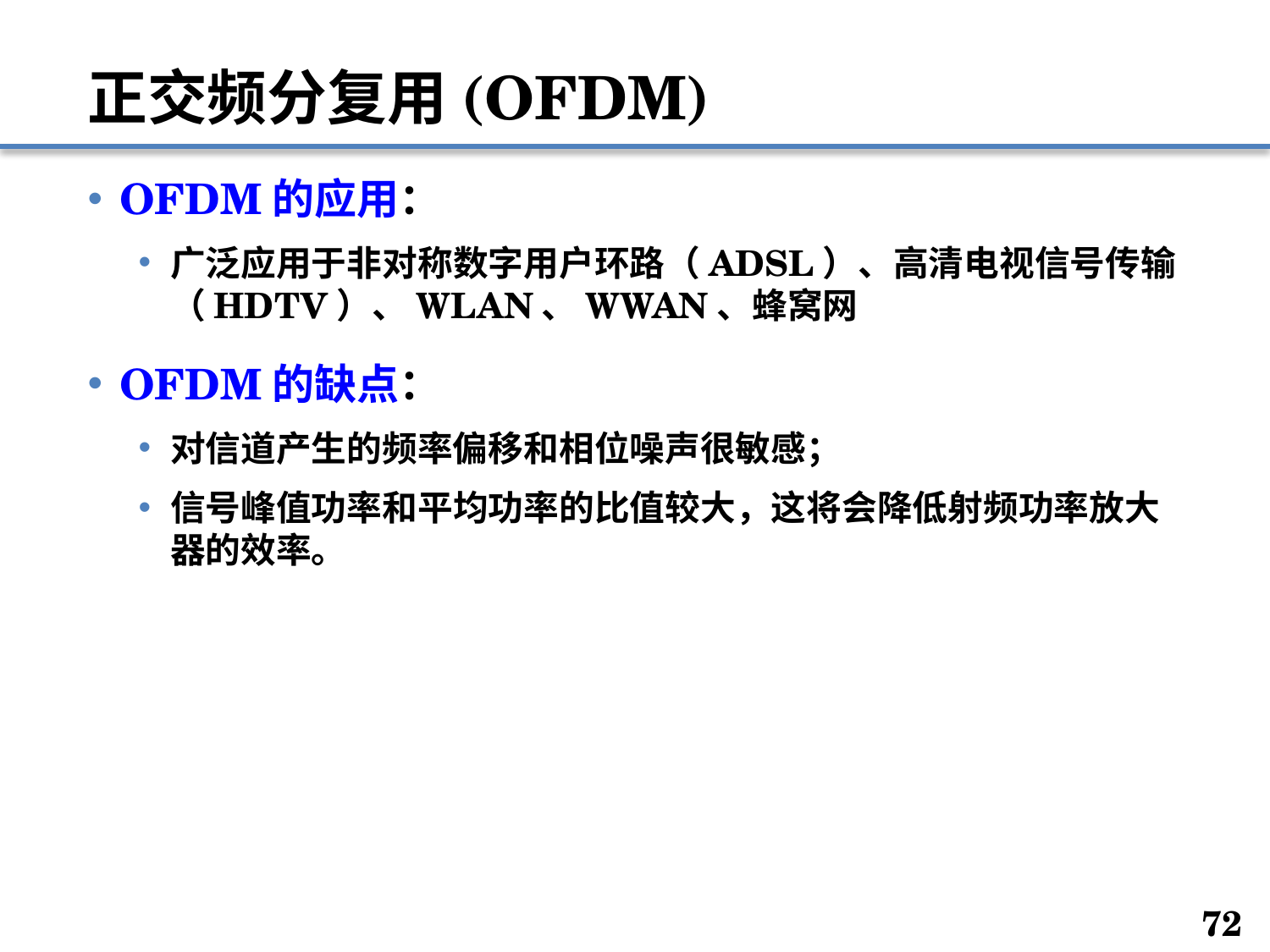

# 正交频分复用(OFDM)
OFDM的应用：
广泛应用于非对称数字用户环路（ADSL）、高清电视信号传输（HDTV）、WLAN、WWAN、蜂窝网
OFDM的缺点：
对信道产生的频率偏移和相位噪声很敏感；
信号峰值功率和平均功率的比值较大，这将会降低射频功率放大器的效率。
72